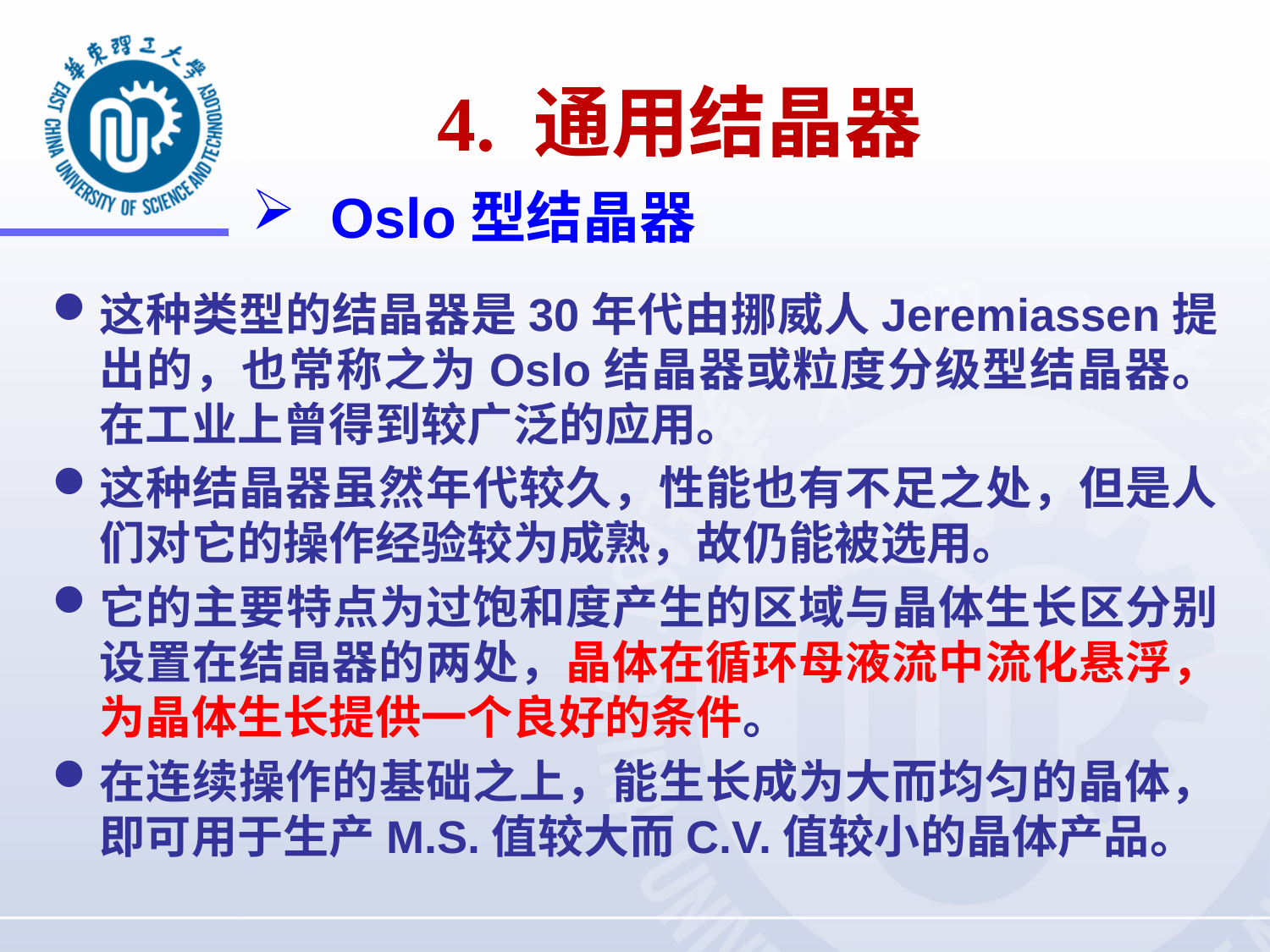

4. 通用结晶器
Oslo型结晶器
这种类型的结晶器是30年代由挪威人Jeremiassen提出的，也常称之为Oslo结晶器或粒度分级型结晶器。在工业上曾得到较广泛的应用。
这种结晶器虽然年代较久，性能也有不足之处，但是人们对它的操作经验较为成熟，故仍能被选用。
它的主要特点为过饱和度产生的区域与晶体生长区分别设置在结晶器的两处，晶体在循环母液流中流化悬浮，为晶体生长提供一个良好的条件。
在连续操作的基础之上，能生长成为大而均匀的晶体，即可用于生产M.S.值较大而C.V.值较小的晶体产品。